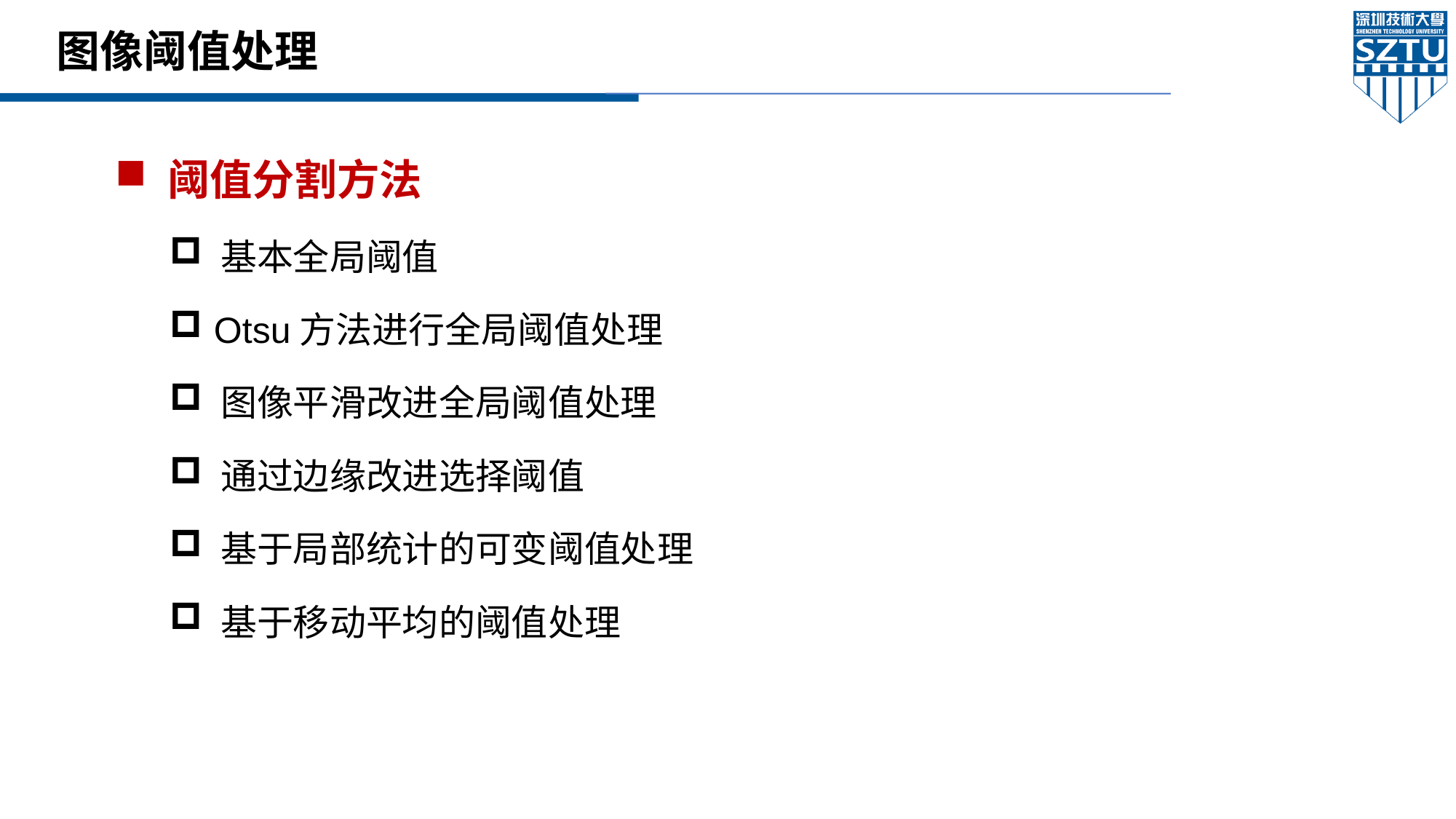

# 图像阈值处理
 阈值分割方法
 基本全局阈值
 Otsu方法进行全局阈值处理
 图像平滑改进全局阈值处理
 通过边缘改进选择阈值
 基于局部统计的可变阈值处理
 基于移动平均的阈值处理